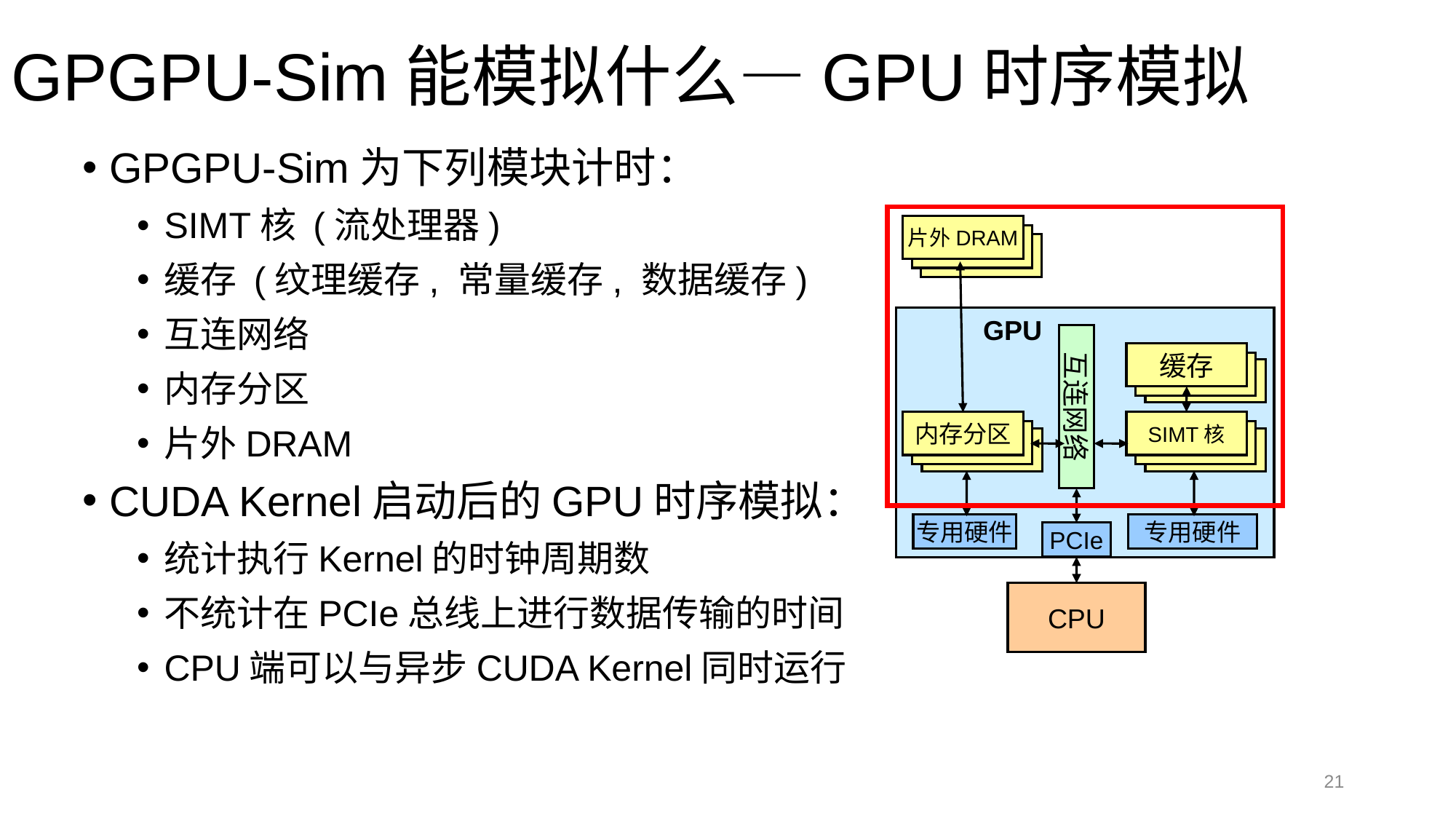

# GPGPU-Sim能模拟什么—GPU时序模拟
GPGPU-Sim为下列模块计时：
SIMT核 (流处理器)
缓存 (纹理缓存, 常量缓存, 数据缓存)
互连网络
内存分区
片外DRAM
CUDA Kernel启动后的GPU时序模拟：
统计执行Kernel的时钟周期数
不统计在PCIe总线上进行数据传输的时间
CPU端可以与异步CUDA Kernel同时运行

片外DRAM
缓存
内存分区
SIMT核

          GPU
互连网络

专用硬件
专用硬件
PCIe
CPU
21